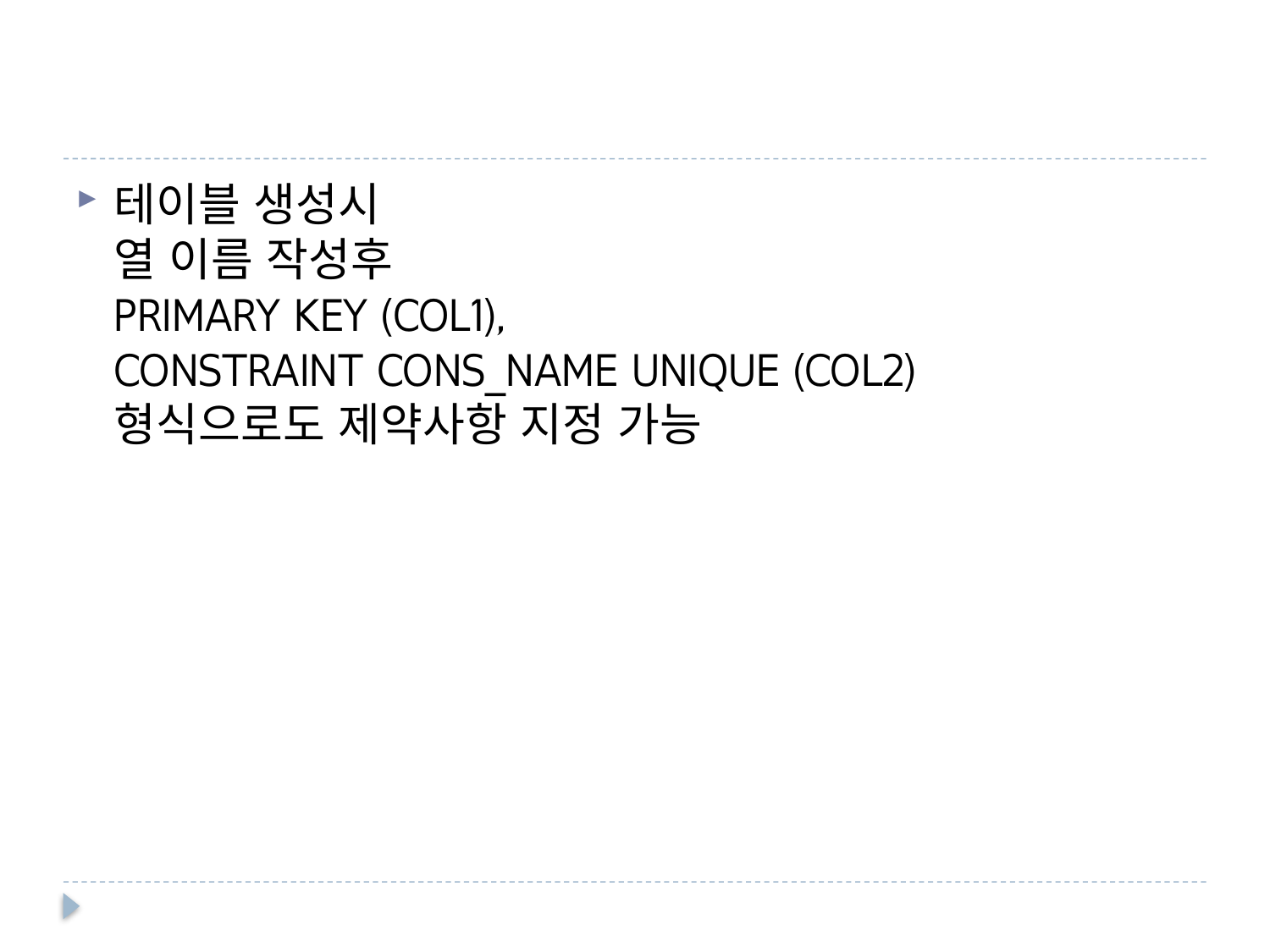

테이블 생성시
열 이름 작성후
PRIMARY KEY (COL1),
CONSTRAINT CONS_NAME UNIQUE (COL2)
형식으로도 제약사항 지정 가능